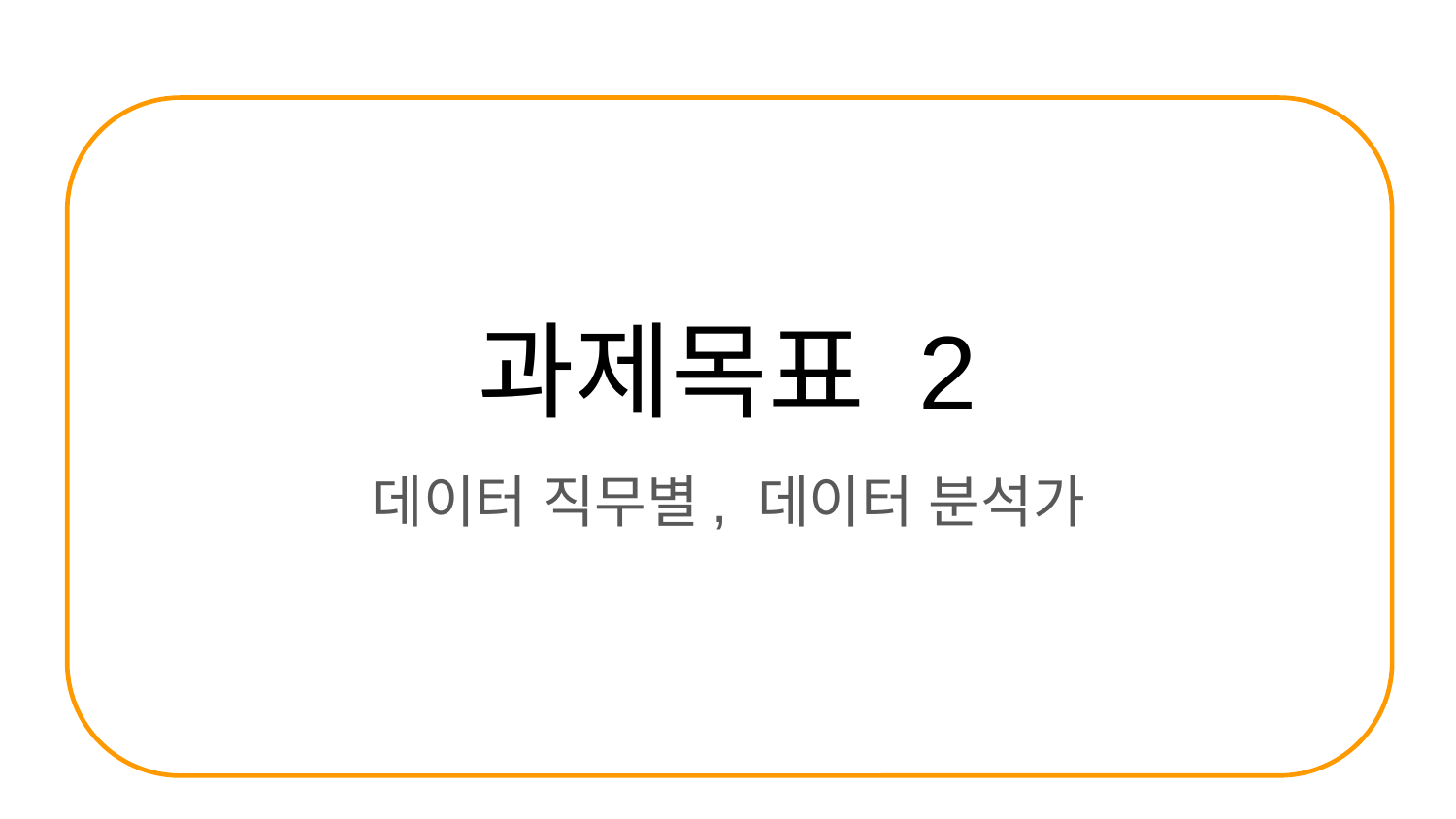

# 과제목표 2
데이터 직무별, 데이터 분석가